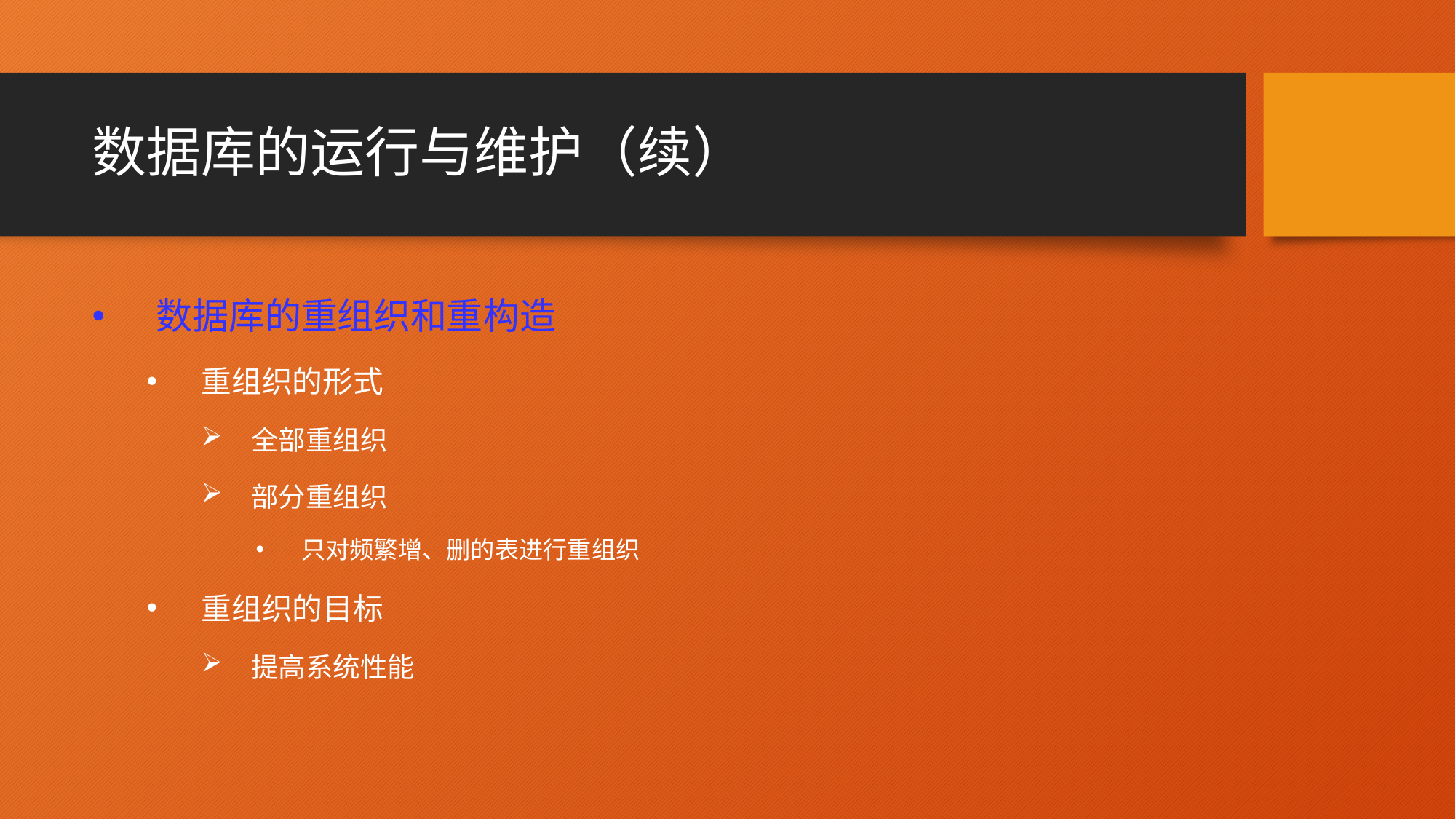

# 数据库的运行与维护（续）
数据库的重组织和重构造
重组织的形式
全部重组织
部分重组织
只对频繁增、删的表进行重组织
重组织的目标
提高系统性能